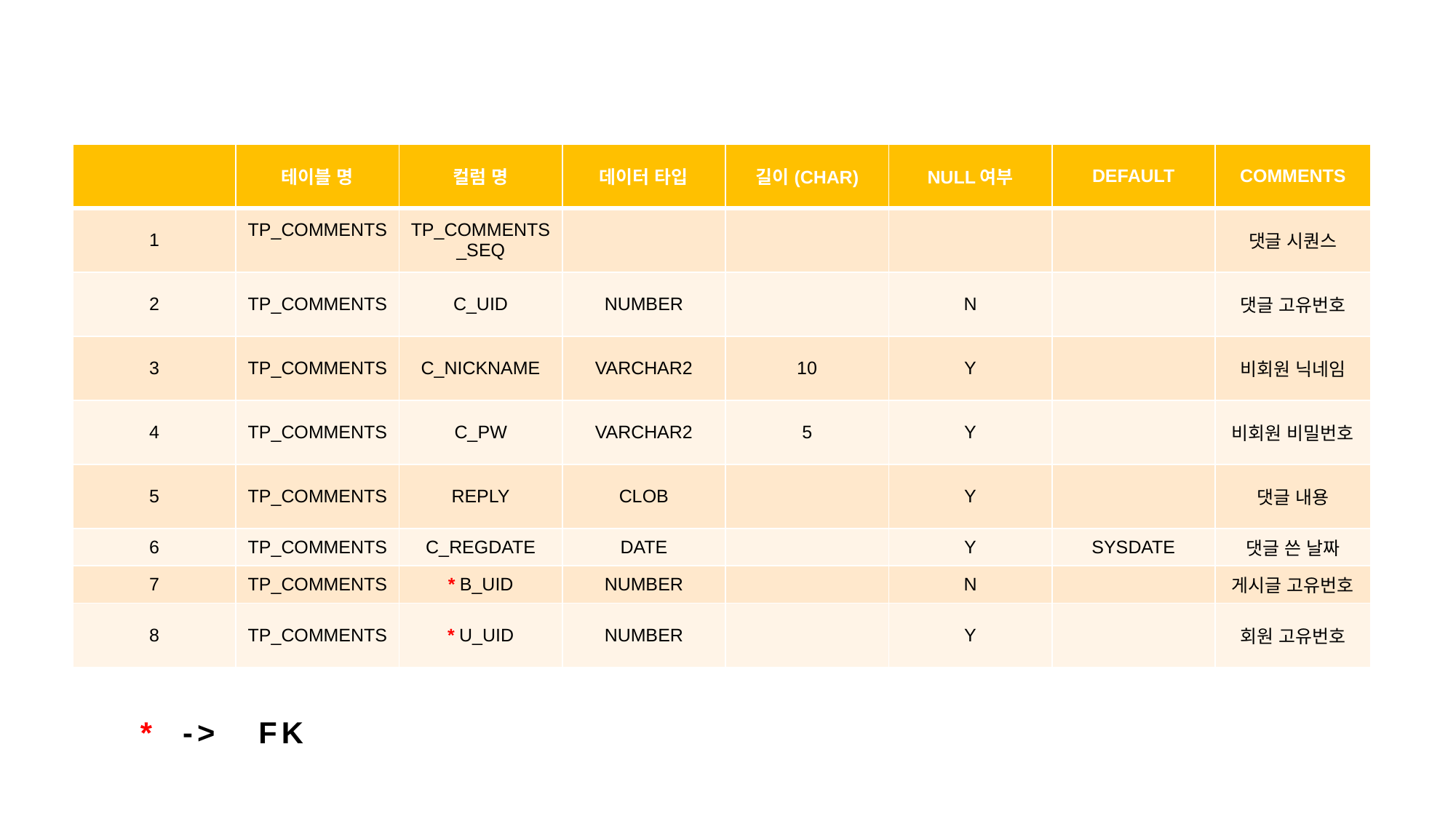

COMMENTS TABLE
|  | 테이블 명 | 컬럼 명 | 데이터 타입 | 길이(CHAR) | NULL여부 | DEFAULT | COMMENTS |
| --- | --- | --- | --- | --- | --- | --- | --- |
| 1 | TP\_COMMENTS | TP\_COMMENTS\_SEQ |  |  |  |  | 댓글 시퀀스 |
| 2 | TP\_COMMENTS | C\_UID | NUMBER |  | N |  | 댓글 고유번호 |
| 3 | TP\_COMMENTS | C\_NICKNAME | VARCHAR2 | 10 | Y |  | 비회원 닉네임 |
| 4 | TP\_COMMENTS | C\_PW | VARCHAR2 | 5 | Y |  | 비회원 비밀번호 |
| 5 | TP\_COMMENTS | REPLY | CLOB |  | Y |  | 댓글 내용 |
| 6 | TP\_COMMENTS | C\_REGDATE | DATE |  | Y | SYSDATE | 댓글 쓴 날짜 |
| 7 | TP\_COMMENTS | \*B\_UID | NUMBER |  | N |  | 게시글 고유번호 |
| 8 | TP\_COMMENTS | \*U\_UID | NUMBER |  | Y |  | 회원 고유번호 |
 *  ->   FK